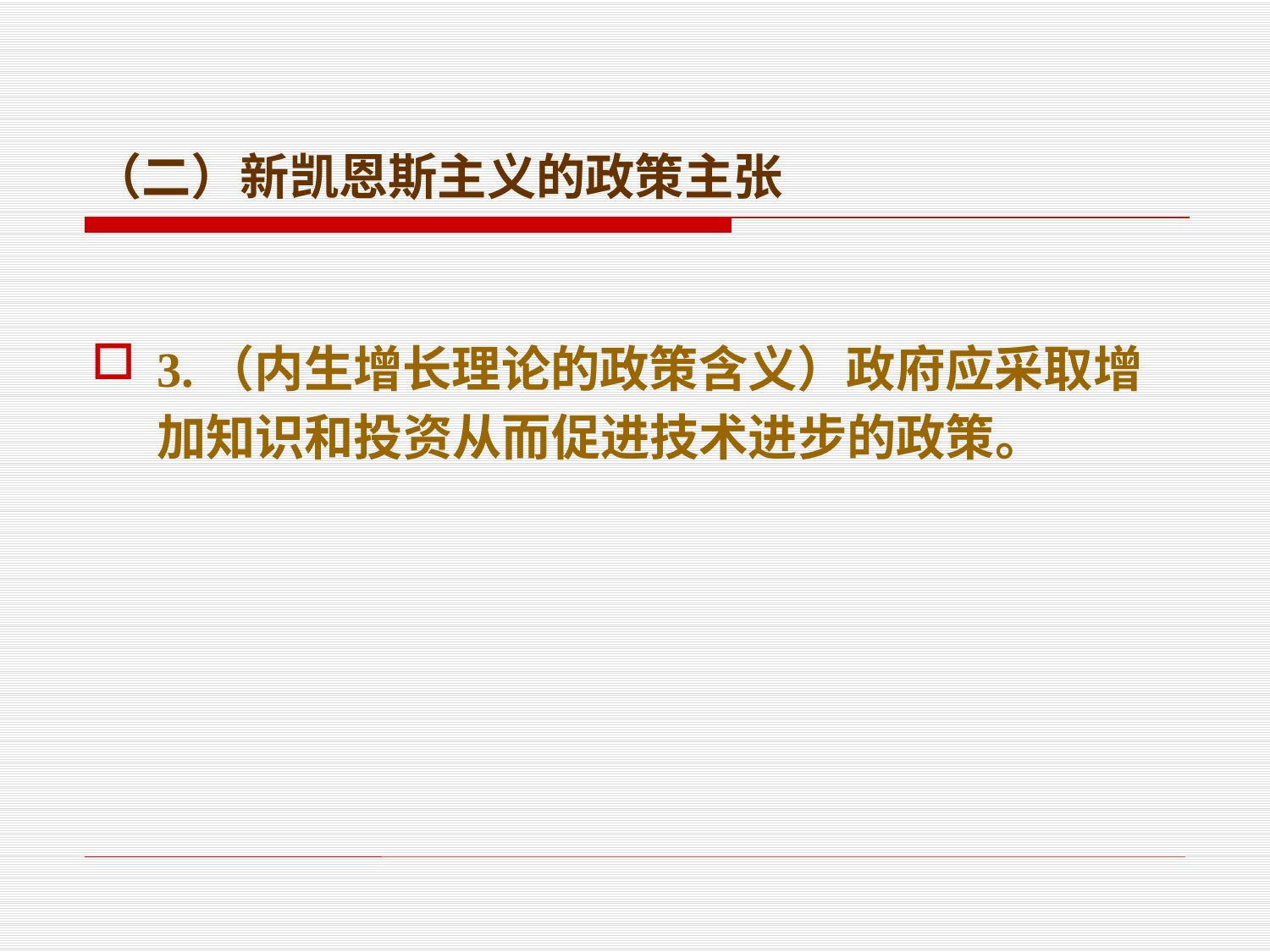

# （二）新凯恩斯主义的政策主张

3.（内生增长理论的政策含义）政府应采取增加知识和投资从而促进技术进步的政策。